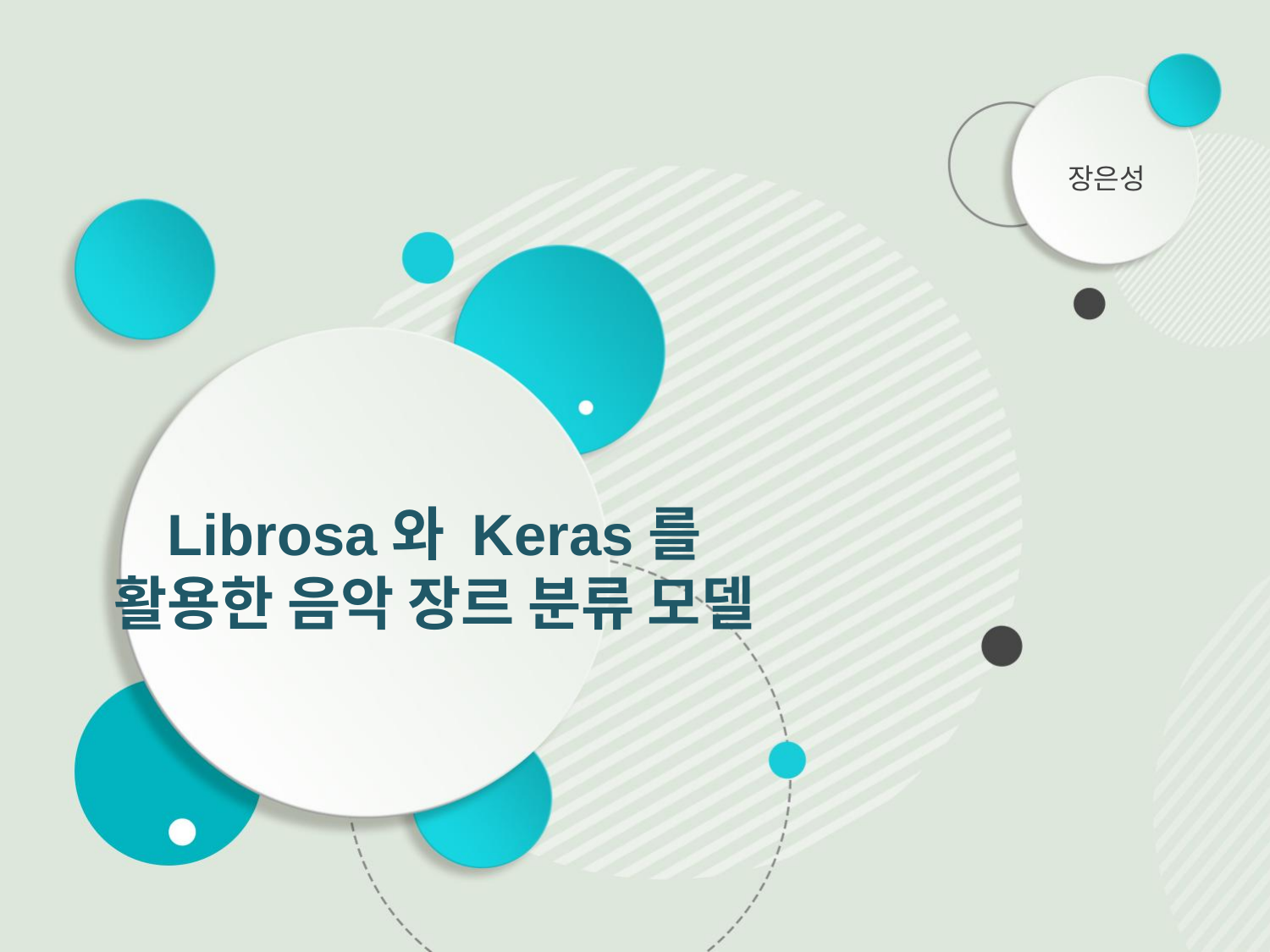

장은성
Librosa와 Keras를 활용한 음악 장르 분류 모델